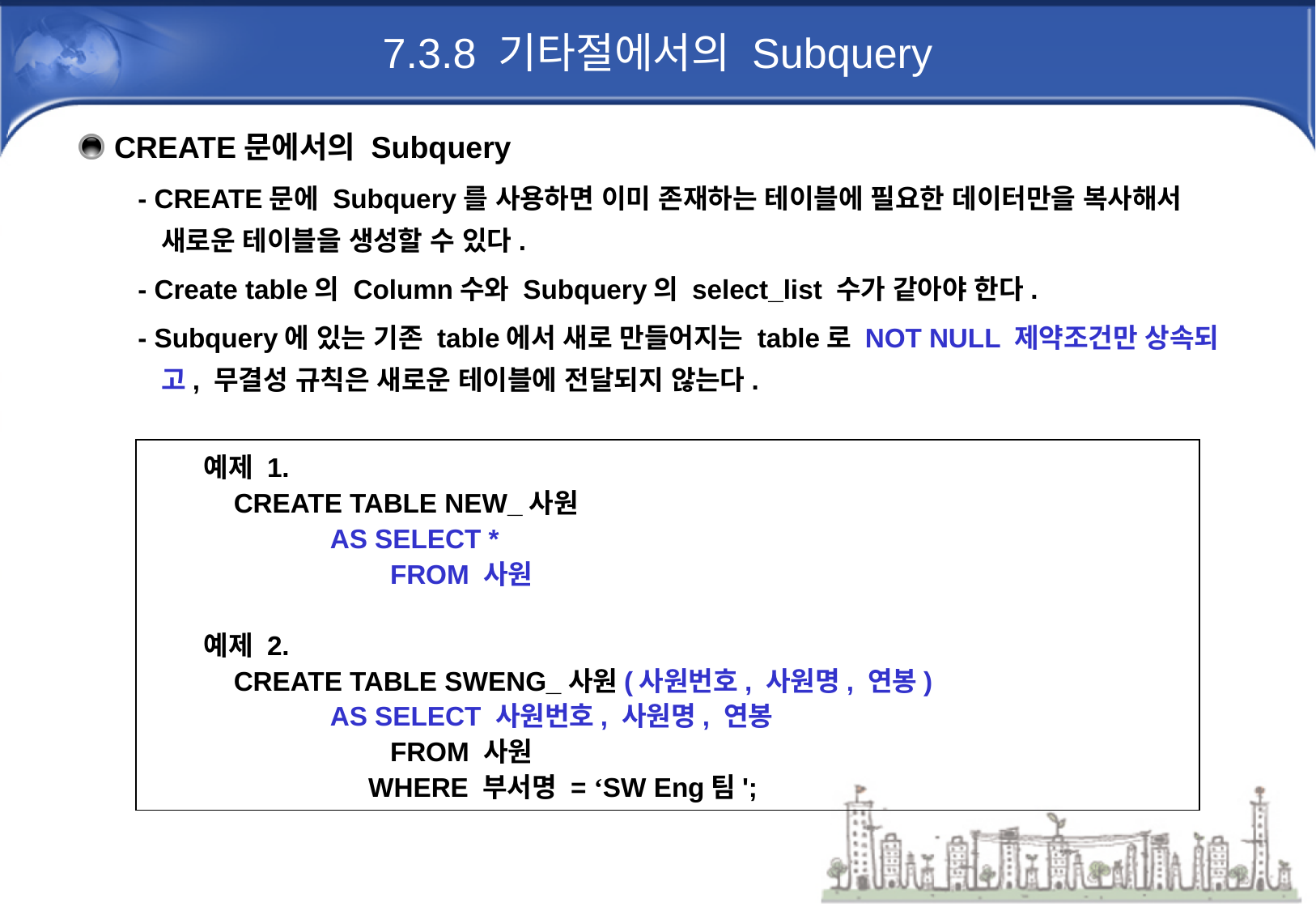

# 7.3.8 기타절에서의 Subquery
CREATE문에서의 Subquery
- CREATE문에 Subquery를 사용하면 이미 존재하는 테이블에 필요한 데이터만을 복사해서 새로운 테이블을 생성할 수 있다.
- Create table의 Column수와 Subquery의 select_list 수가 같아야 한다.
- Subquery에 있는 기존 table에서 새로 만들어지는 table로 NOT NULL 제약조건만 상속되고, 무결성 규칙은 새로운 테이블에 전달되지 않는다.
예제 1.
    CREATE TABLE NEW_사원
                 AS SELECT *
                         FROM 사원

예제 2.
    CREATE TABLE SWENG_사원(사원번호, 사원명, 연봉)
                 AS SELECT 사원번호, 사원명, 연봉
                         FROM 사원
                      WHERE 부서명 = ‘SW Eng팀';